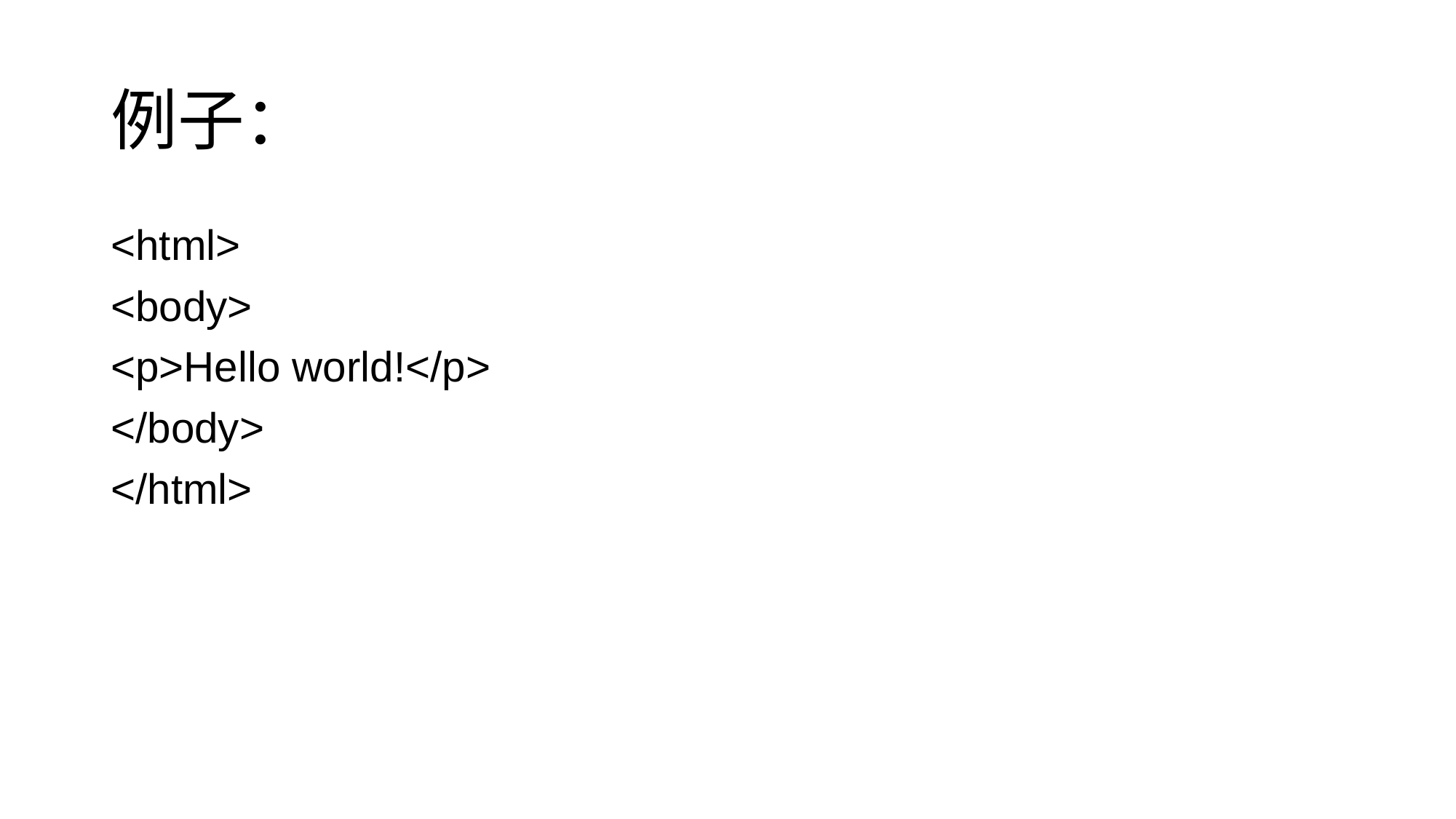

# 例子：
<html>
<body>
<p>Hello world!</p>
</body>
</html>